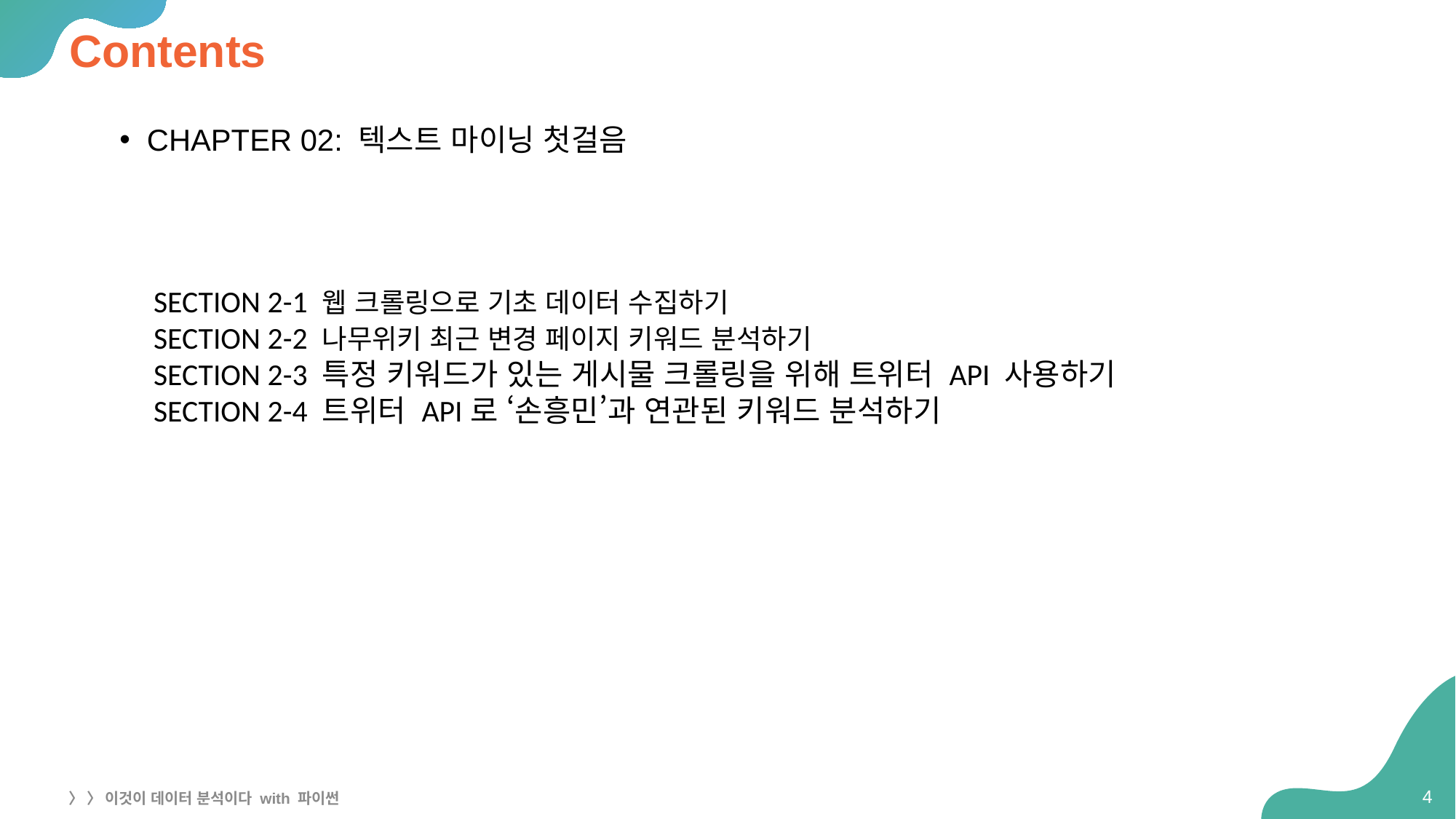

# Contents
CHAPTER 02: 텍스트 마이닝 첫걸음

SECTION 2-1 웹 크롤링으로 기초 데이터 수집하기
SECTION 2-2 나무위키 최근 변경 페이지 키워드 분석하기
SECTION 2-3 특정 키워드가 있는 게시물 크롤링을 위해 트위터 API 사용하기
SECTION 2-4 트위터 API로 ‘손흥민’과 연관된 키워드 분석하기
4
〉 〉 이것이 데이터 분석이다 with 파이썬